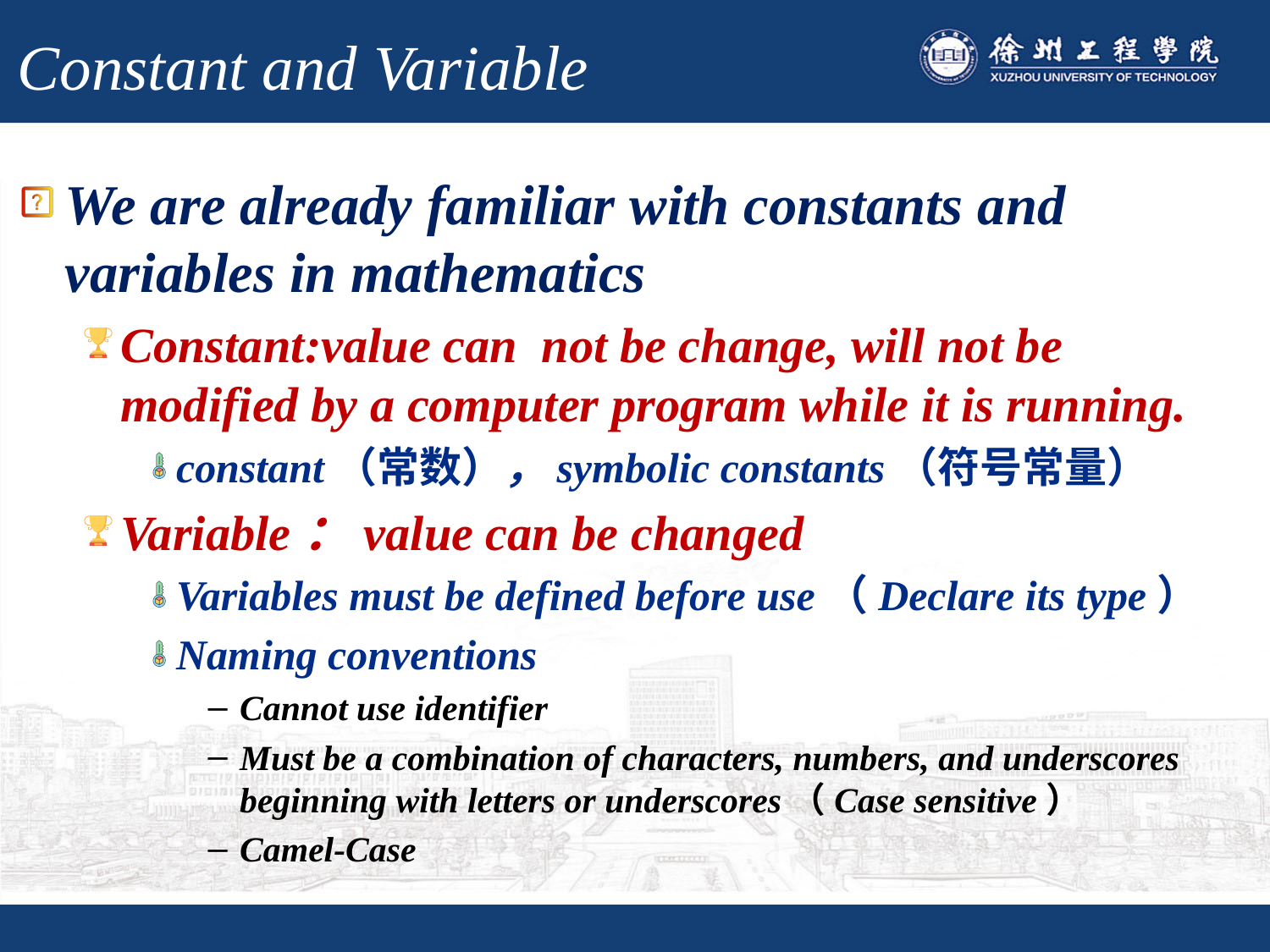

# Constant and Variable
We are already familiar with constants and variables in mathematics
Constant:value can  not be change, will not be modified by a computer program while it is running.
constant（常数），symbolic constants（符号常量）
Variable：value can be changed
Variables must be defined before use（Declare its type）
Naming conventions
Cannot use identifier
Must be a combination of characters, numbers, and underscores beginning with letters or underscores（Case sensitive）
Camel-Case